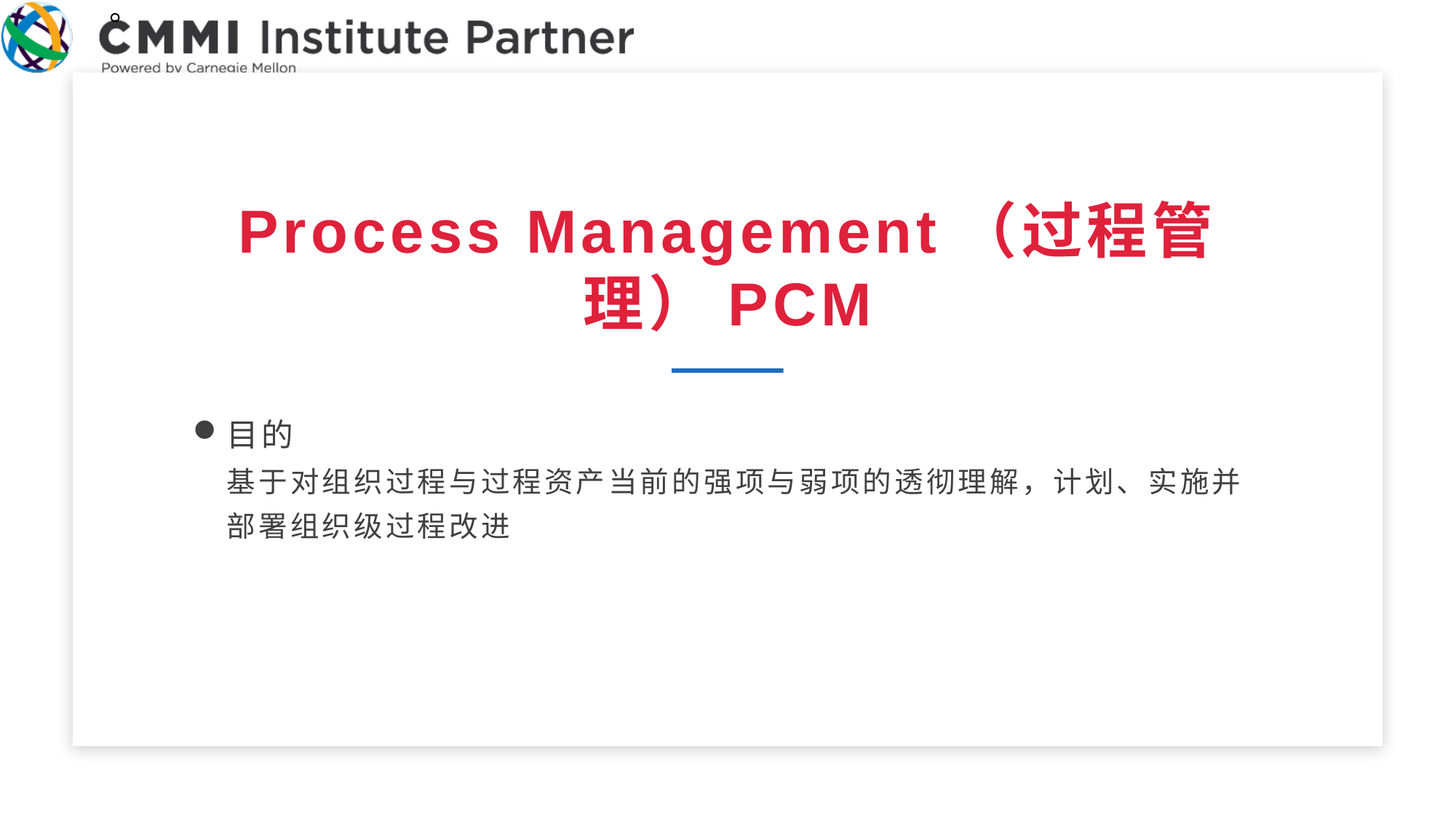

。

Process Management（过程管理）PCM

目的
基于对组织过程与过程资产当前的强项与弱项的透彻理解，计划、实施并部署组织级过程改进